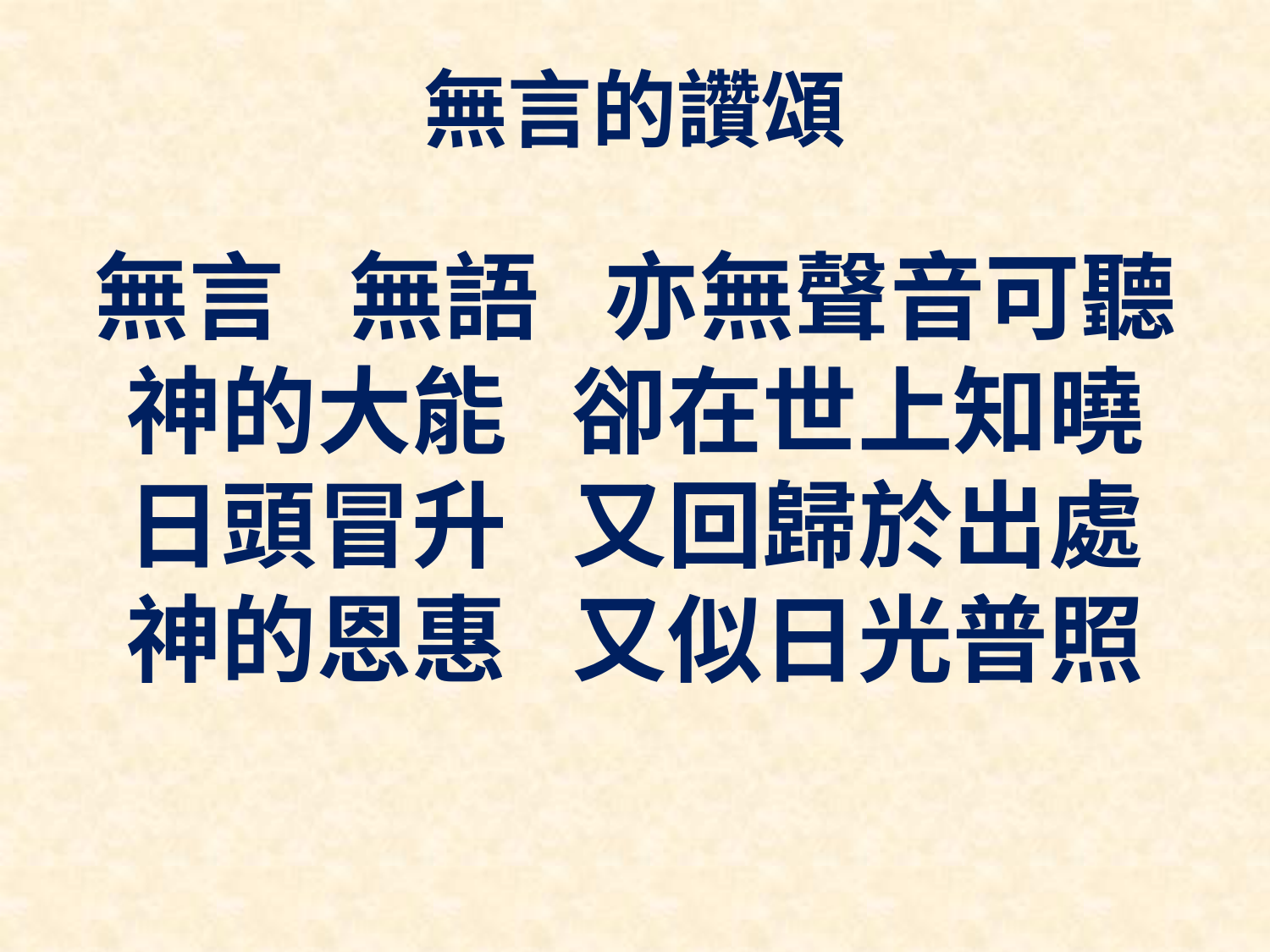

無言的讚頌
無言   無語   亦無聲音可聽
神的大能   卻在世上知曉
日頭冒升   又回歸於出處
神的恩惠   又似日光普照